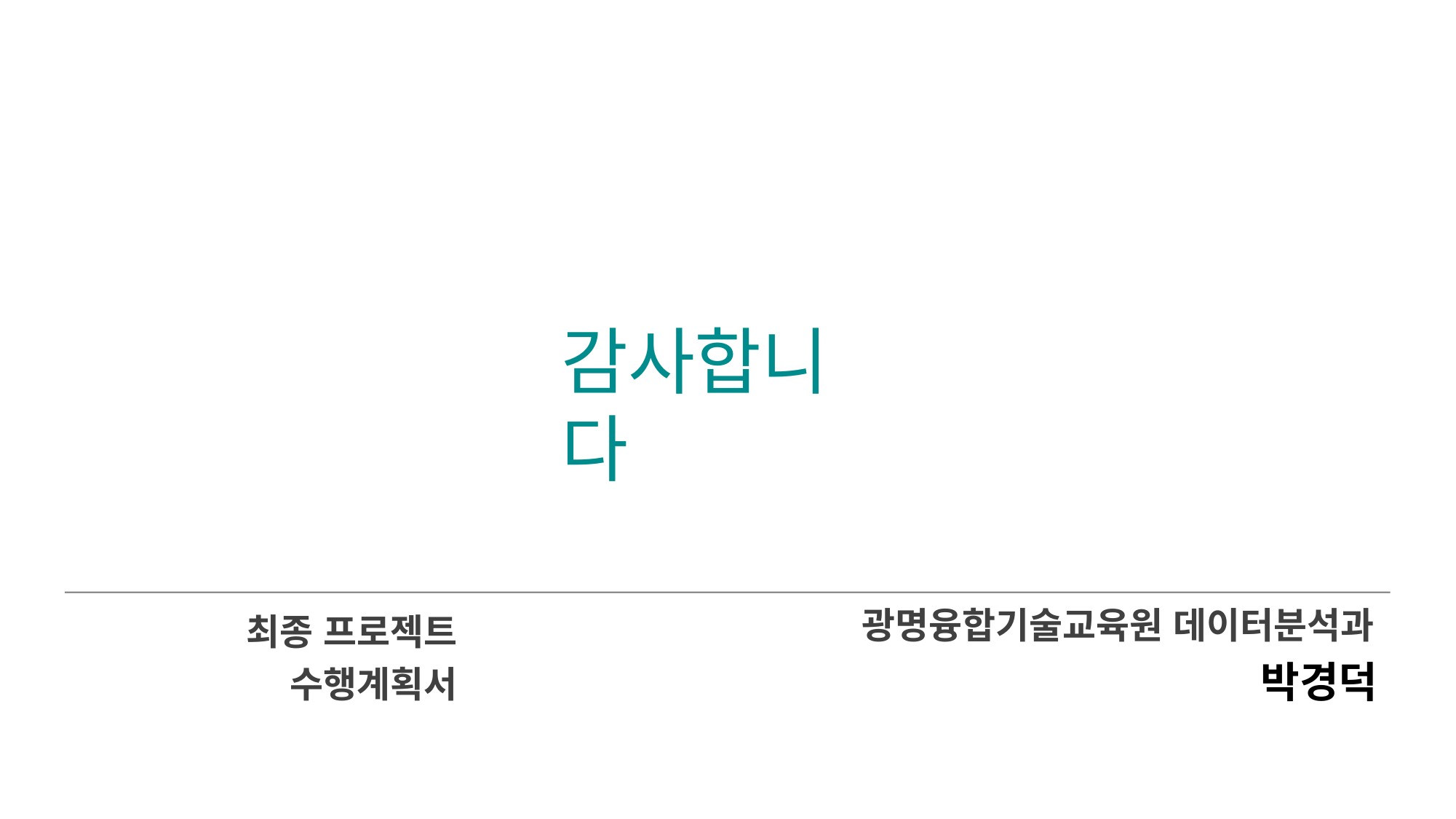

감사합니다

광명융합기술교육원 데이터분석과
최종 프로젝트 수행계획서
박경덕